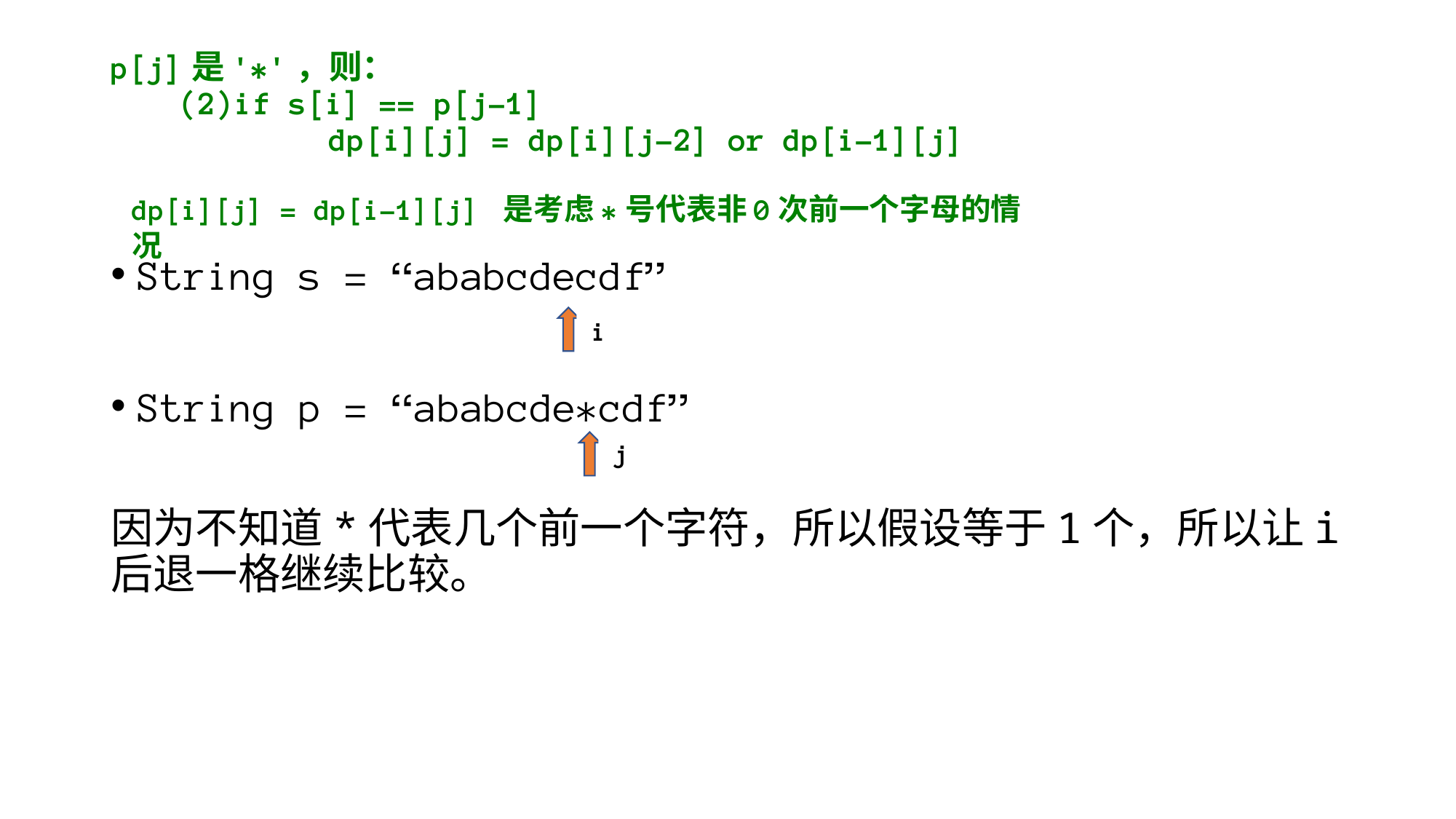

# p[j]是'*'，则：         (2)if s[i] == p[j-1]             dp[i][j] = dp[i][j-2] or dp[i-1][j]
dp[i][j] = dp[i-1][j] 是考虑*号代表非0次前一个字母的情况
String s = “ababcdecdf”

String p = “ababcde*cdf”

因为不知道*代表几个前一个字符，所以假设等于1个，所以让i后退一格继续比较。

i
j